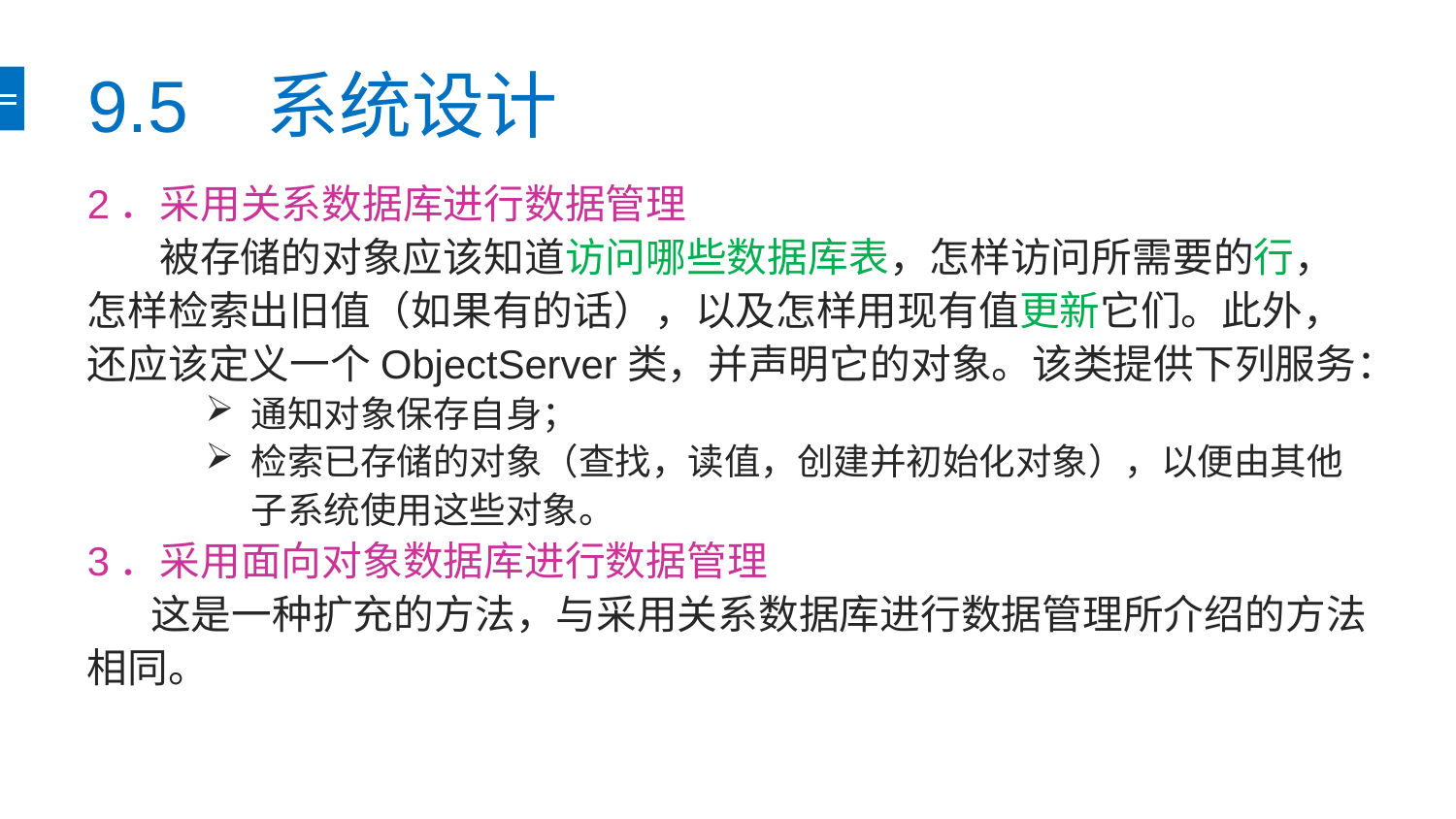

# 9.5   系统设计
2．采用关系数据库进行数据管理
       被存储的对象应该知道访问哪些数据库表，怎样访问所需要的行，怎样检索出旧值（如果有的话），以及怎样用现有值更新它们。此外，还应该定义一个ObjectServer类，并声明它的对象。该类提供下列服务：
通知对象保存自身；
检索已存储的对象（查找，读值，创建并初始化对象），以便由其他子系统使用这些对象。
3．采用面向对象数据库进行数据管理
      这是一种扩充的方法，与采用关系数据库进行数据管理所介绍的方法相同。